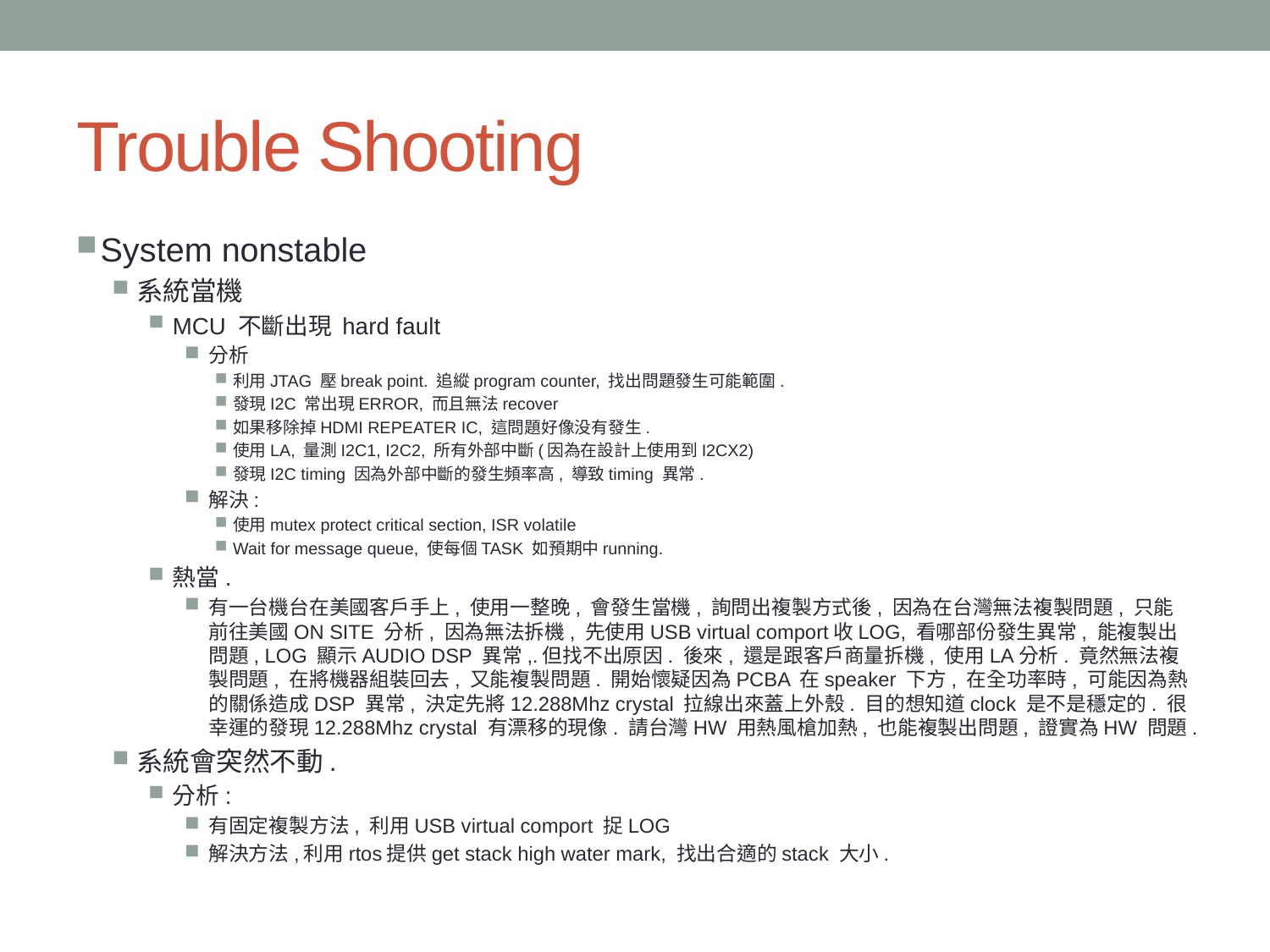

# Trouble Shooting
System nonstable
系統當機
MCU 不斷出現 hard fault
分析
利用JTAG 壓break point. 追縱program counter, 找出問題發生可能範圍.
發現I2C 常出現ERROR, 而且無法recover
如果移除掉HDMI REPEATER IC, 這問題好像没有發生.
使用LA, 量測I2C1, I2C2, 所有外部中斷(因為在設計上使用到I2CX2)
發現I2C timing 因為外部中斷的發生頻率高, 導致timing 異常.
解決:
使用mutex protect critical section, ISR volatile
Wait for message queue, 使每個TASK 如預期中running.
熱當.
有一台機台在美國客戶手上, 使用一整晚, 會發生當機, 詢問出複製方式後, 因為在台灣無法複製問題, 只能前往美國ON SITE 分析, 因為無法拆機, 先使用USB virtual comport收LOG, 看哪部份發生異常, 能複製出問題, LOG 顯示AUDIO DSP 異常,.但找不出原因. 後來, 還是跟客戶商量拆機, 使用LA分析. 竟然無法複製問題, 在將機器組裝回去, 又能複製問題. 開始懷疑因為PCBA 在speaker 下方, 在全功率時, 可能因為熱的關係造成DSP 異常, 決定先將12.288Mhz crystal 拉線出來蓋上外殼. 目的想知道clock 是不是穩定的. 很幸運的發現12.288Mhz crystal 有漂移的現像. 請台灣HW 用熱風槍加熱, 也能複製出問題, 證實為HW 問題.
系統會突然不動.
分析:
有固定複製方法, 利用USB virtual comport 捉LOG
解決方法,利用rtos提供get stack high water mark, 找出合適的stack 大小.